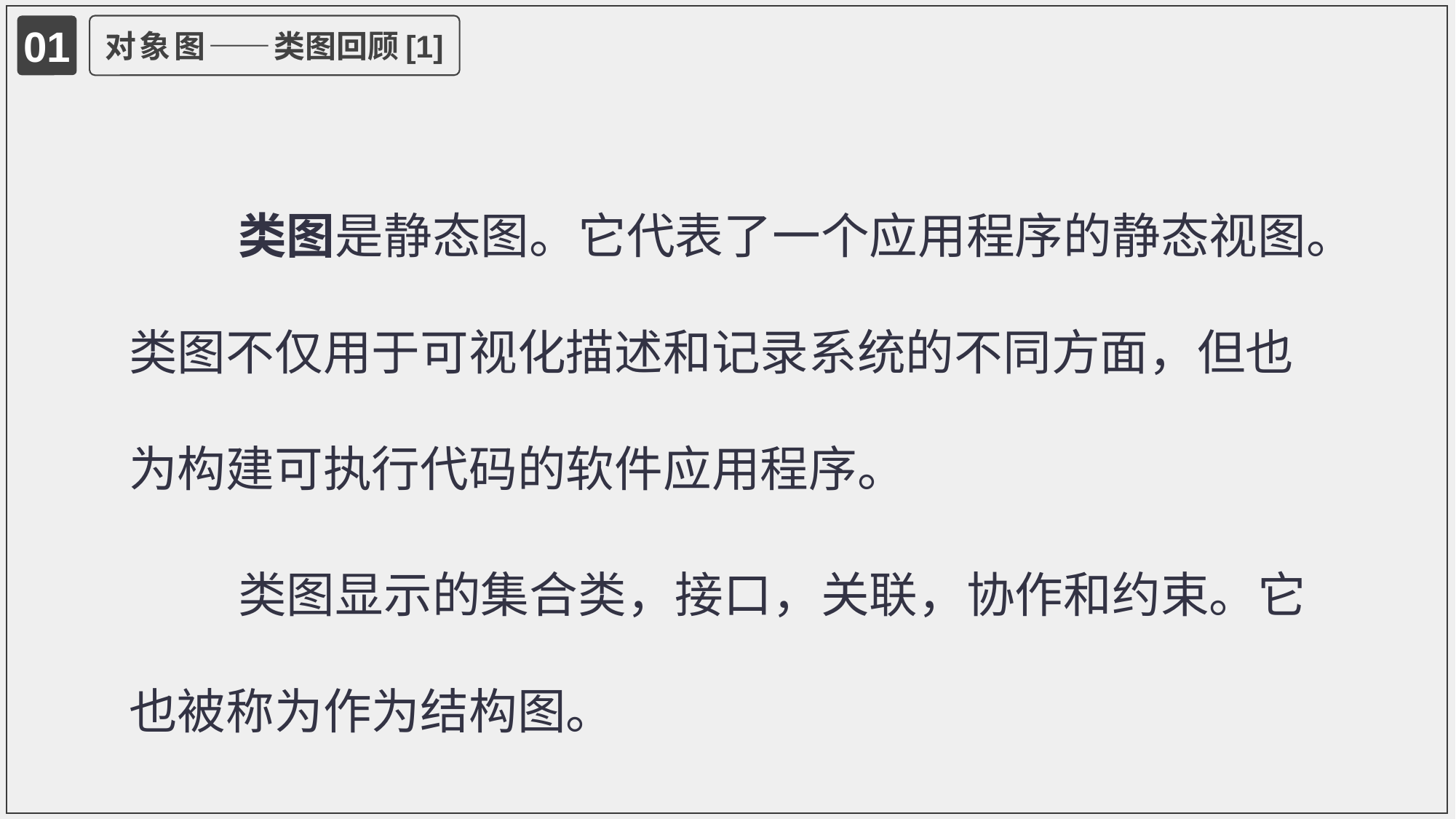

01
对象图——类图回顾[1]
	类图是静态图。它代表了一个应用程序的静态视图。类图不仅用于可视化描述和记录系统的不同方面，但也为构建可执行代码的软件应用程序。
	类图显示的集合类，接口，关联，协作和约束。它也被称为作为结构图。